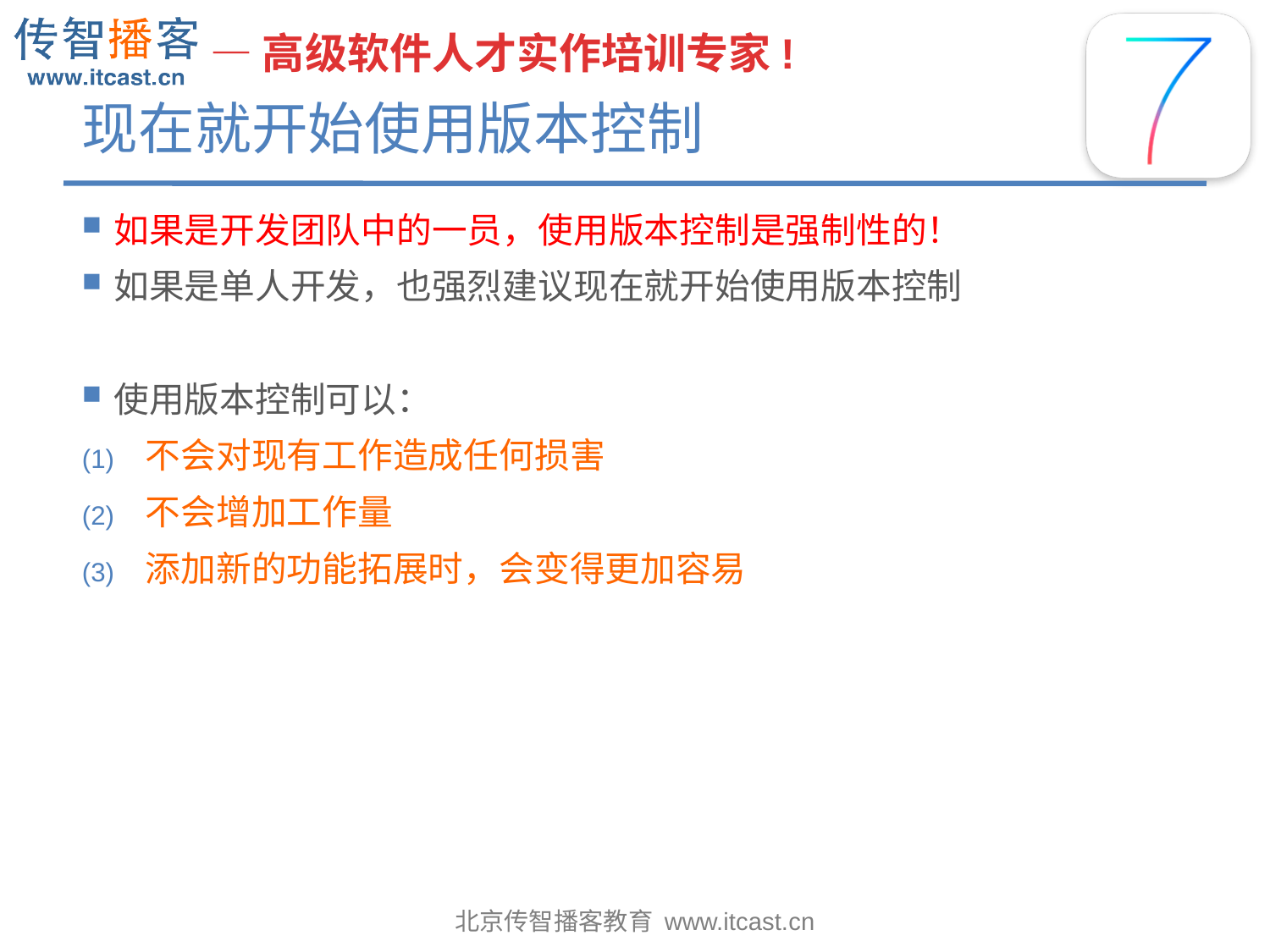

# 现在就开始使用版本控制
如果是开发团队中的一员，使用版本控制是强制性的！
如果是单人开发，也强烈建议现在就开始使用版本控制

使用版本控制可以：
不会对现有工作造成任何损害
不会增加工作量
添加新的功能拓展时，会变得更加容易